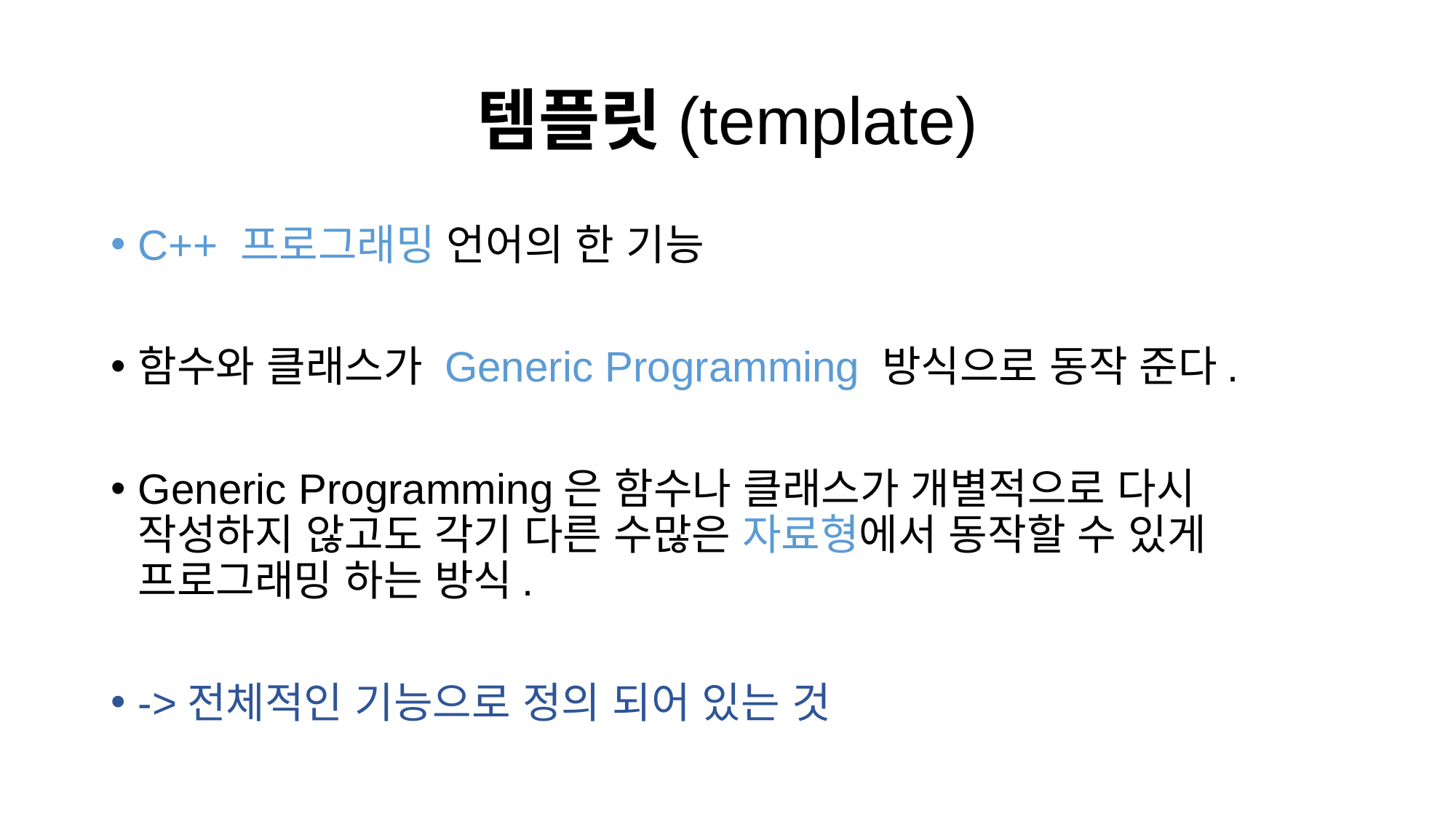

# 템플릿(template)
C++ 프로그래밍 언어의 한 기능

함수와 클래스가 Generic Programming 방식으로 동작 준다.

Generic Programming은 함수나 클래스가 개별적으로 다시 작성하지 않고도 각기 다른 수많은 자료형에서 동작할 수 있게 프로그래밍 하는 방식.

->전체적인 기능으로 정의 되어 있는 것